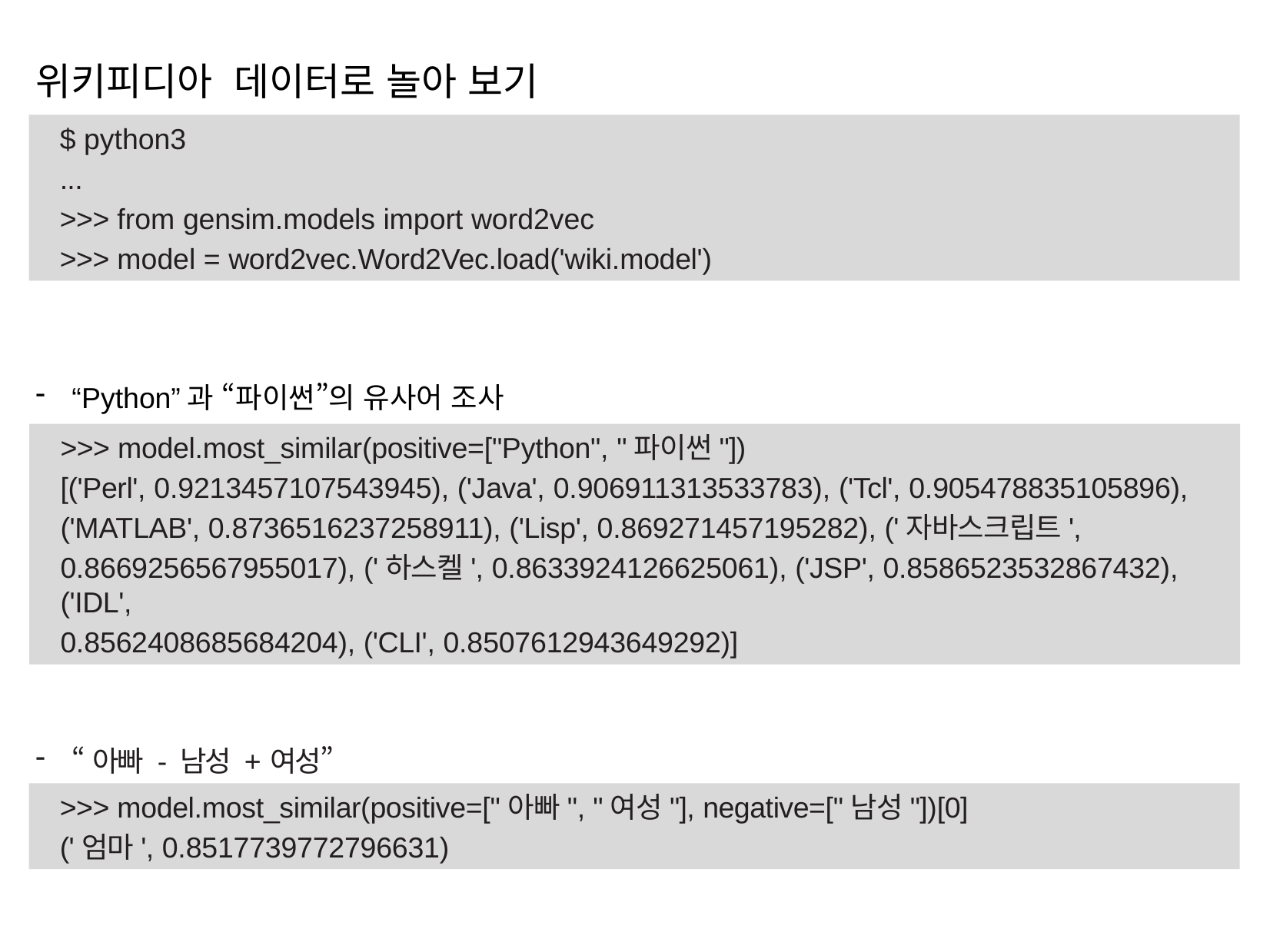

위키피디아  데이터로 놀아 보기

“Python”과 “파이썬”의 유사어 조사

“아빠 -남성 +여성”
$ python3
...
>>> from gensim.models import word2vec
>>> model = word2vec.Word2Vec.load('wiki.model')
>>> model.most_similar(positive=["Python", "파이썬"])
[('Perl', 0.9213457107543945), ('Java', 0.906911313533783), ('Tcl', 0.905478835105896),
('MATLAB', 0.8736516237258911), ('Lisp', 0.869271457195282), ('자바스크립트',
0.8669256567955017), ('하스켈', 0.8633924126625061), ('JSP', 0.8586523532867432), ('IDL',
0.8562408685684204), ('CLI', 0.8507612943649292)]
>>> model.most_similar(positive=["아빠", "여성"], negative=["남성"])[0]
('엄마', 0.8517739772796631)